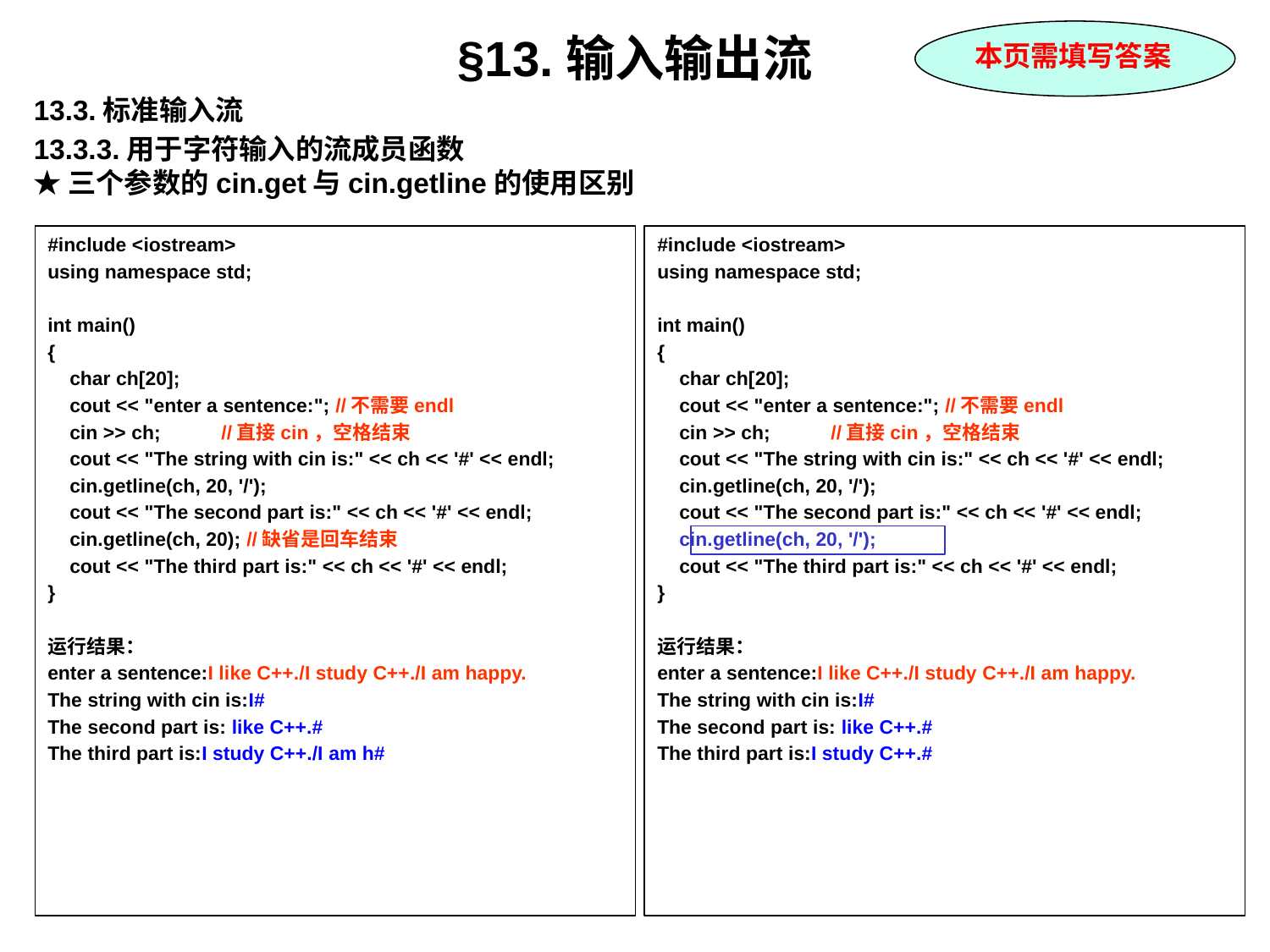

§13.输入输出流
13.3.标准输入流
13.3.3.用于字符输入的流成员函数
★ 三个参数的cin.get与cin.getline的使用区别
本页需填写答案
#include <iostream>
using namespace std;

int main()
{
    char ch[20];
    cout << "enter a sentence:"; //不需要endl
    cin >> ch;           //直接cin，空格结束
    cout << "The string with cin is:" << ch << '#' << endl;
    cin.getline(ch, 20, '/');
    cout << "The second part is:" << ch << '#' << endl;
    cin.getline(ch, 20); //缺省是回车结束
    cout << "The third part is:" << ch << '#' << endl;
}

运行结果：
enter a sentence:I like C++./I study C++./I am happy.
The string with cin is:I#
The second part is: like C++.#
The third part is:I study C++./I am h#
#include <iostream>
using namespace std;

int main()
{
    char ch[20];
    cout << "enter a sentence:"; //不需要endl
    cin >> ch;           //直接cin，空格结束
    cout << "The string with cin is:" << ch << '#' << endl;
    cin.getline(ch, 20, '/');
    cout << "The second part is:" << ch << '#' << endl;
    cin.getline(ch, 20, '/');
    cout << "The third part is:" << ch << '#' << endl;
}

运行结果：
enter a sentence:I like C++./I study C++./I am happy.
The string with cin is:I#
The second part is: like C++.#
The third part is:I study C++.#